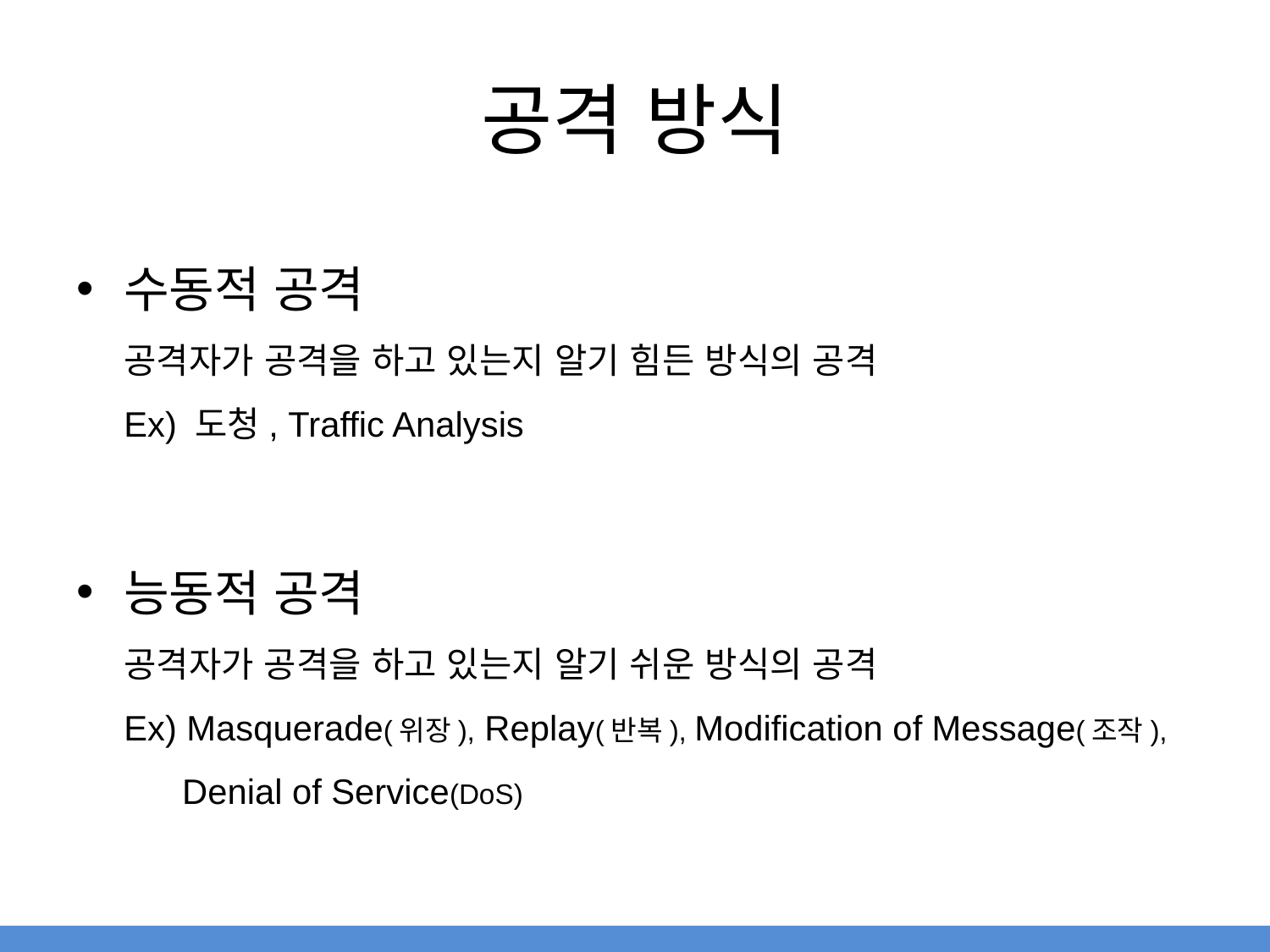

# 공격 방식
수동적 공격
공격자가 공격을 하고 있는지 알기 힘든 방식의 공격
Ex) 도청, Traffic Analysis

능동적 공격
공격자가 공격을 하고 있는지 알기 쉬운 방식의 공격
Ex) Masquerade(위장), Replay(반복), Modification of Message(조작),
      Denial of Service(DoS)